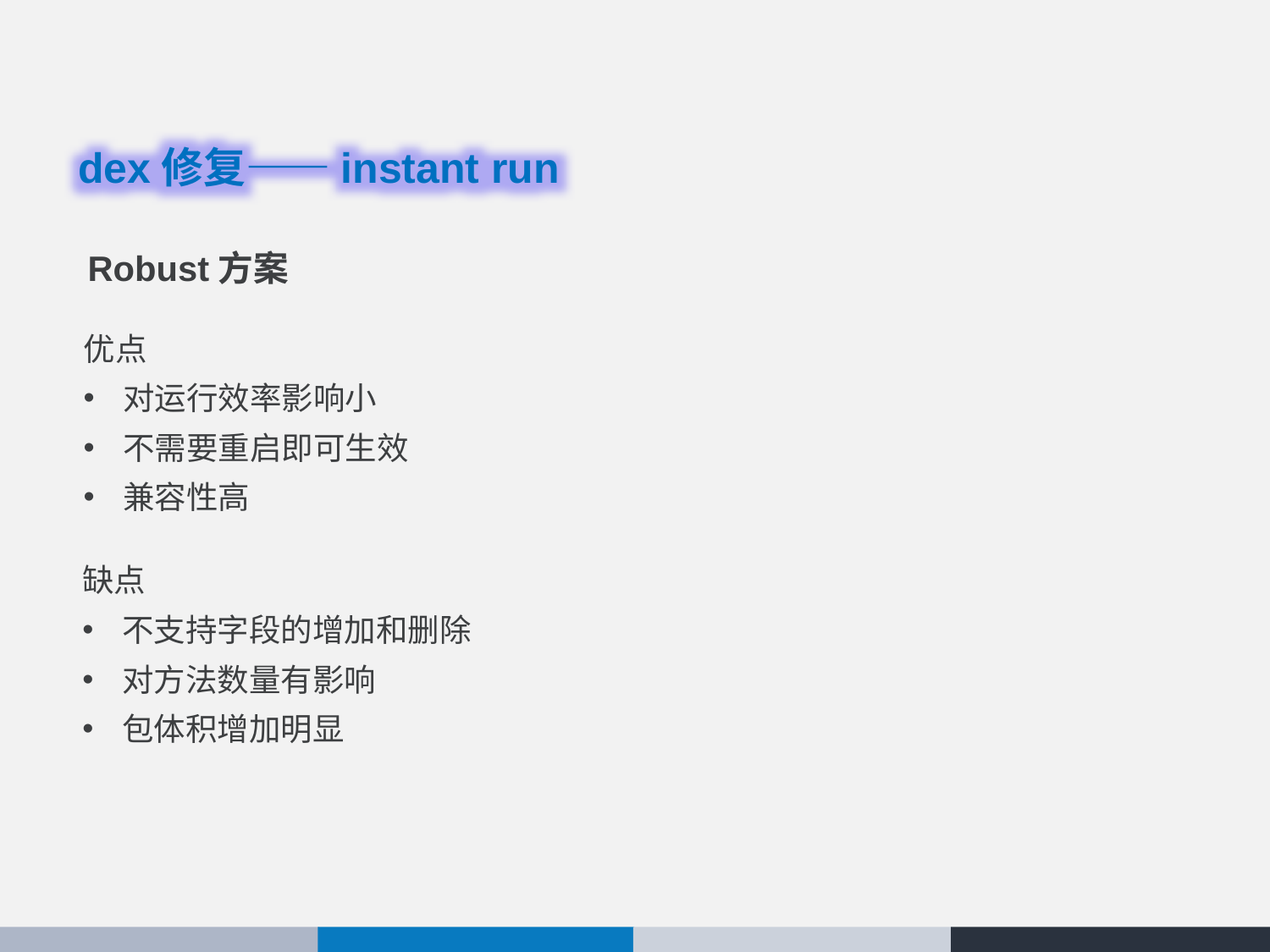

dex修复——instant run
Robust方案
优点
对运行效率影响小
不需要重启即可生效
兼容性高

缺点
不支持字段的增加和删除
对方法数量有影响
包体积增加明显